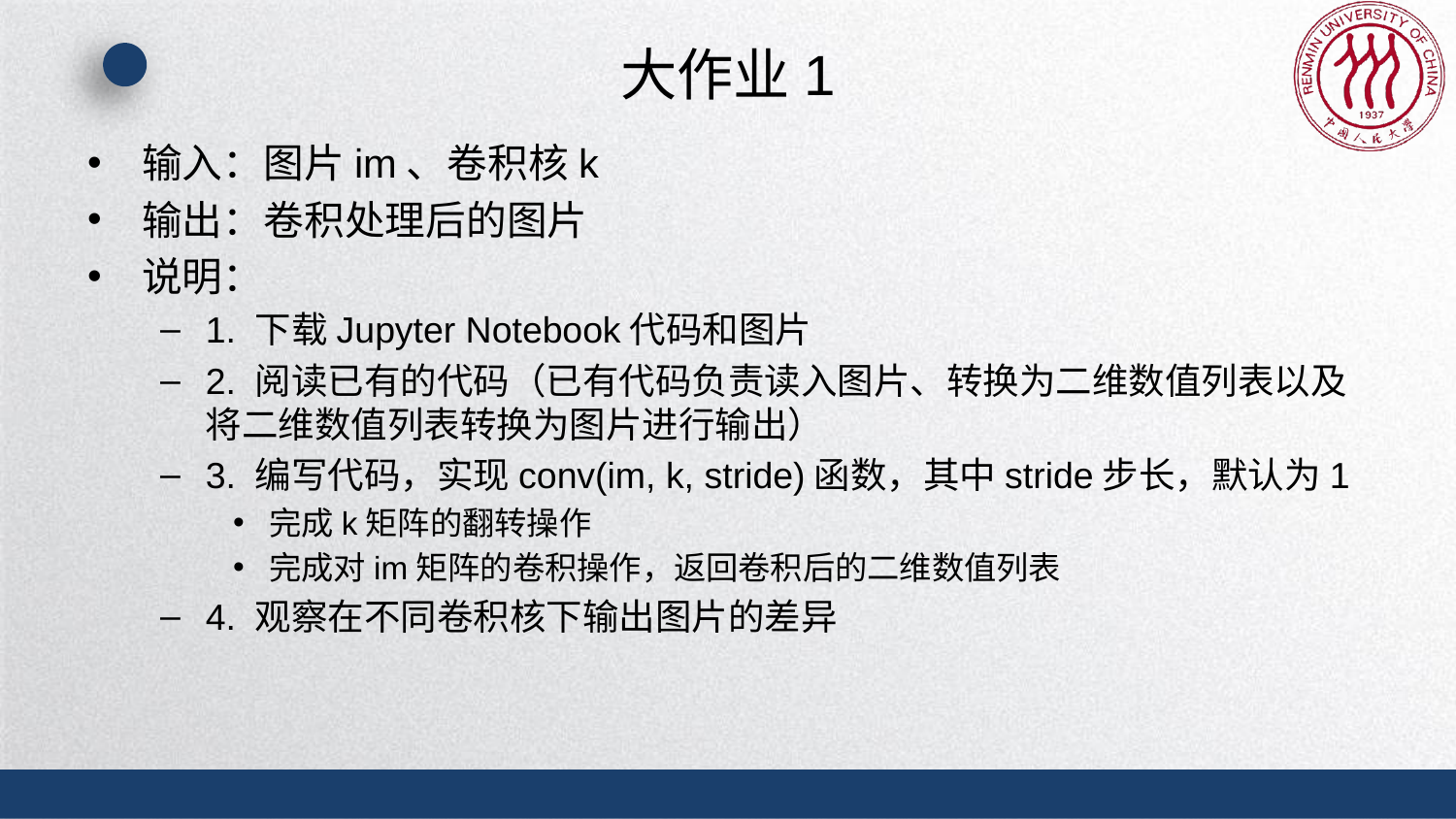

# 大作业1
输入：图片im、卷积核k
输出：卷积处理后的图片
说明：
1. 下载Jupyter Notebook代码和图片
2. 阅读已有的代码（已有代码负责读入图片、转换为二维数值列表以及将二维数值列表转换为图片进行输出）
3. 编写代码，实现conv(im, k, stride)函数，其中stride步长，默认为1
完成k矩阵的翻转操作
完成对im矩阵的卷积操作，返回卷积后的二维数值列表
4. 观察在不同卷积核下输出图片的差异